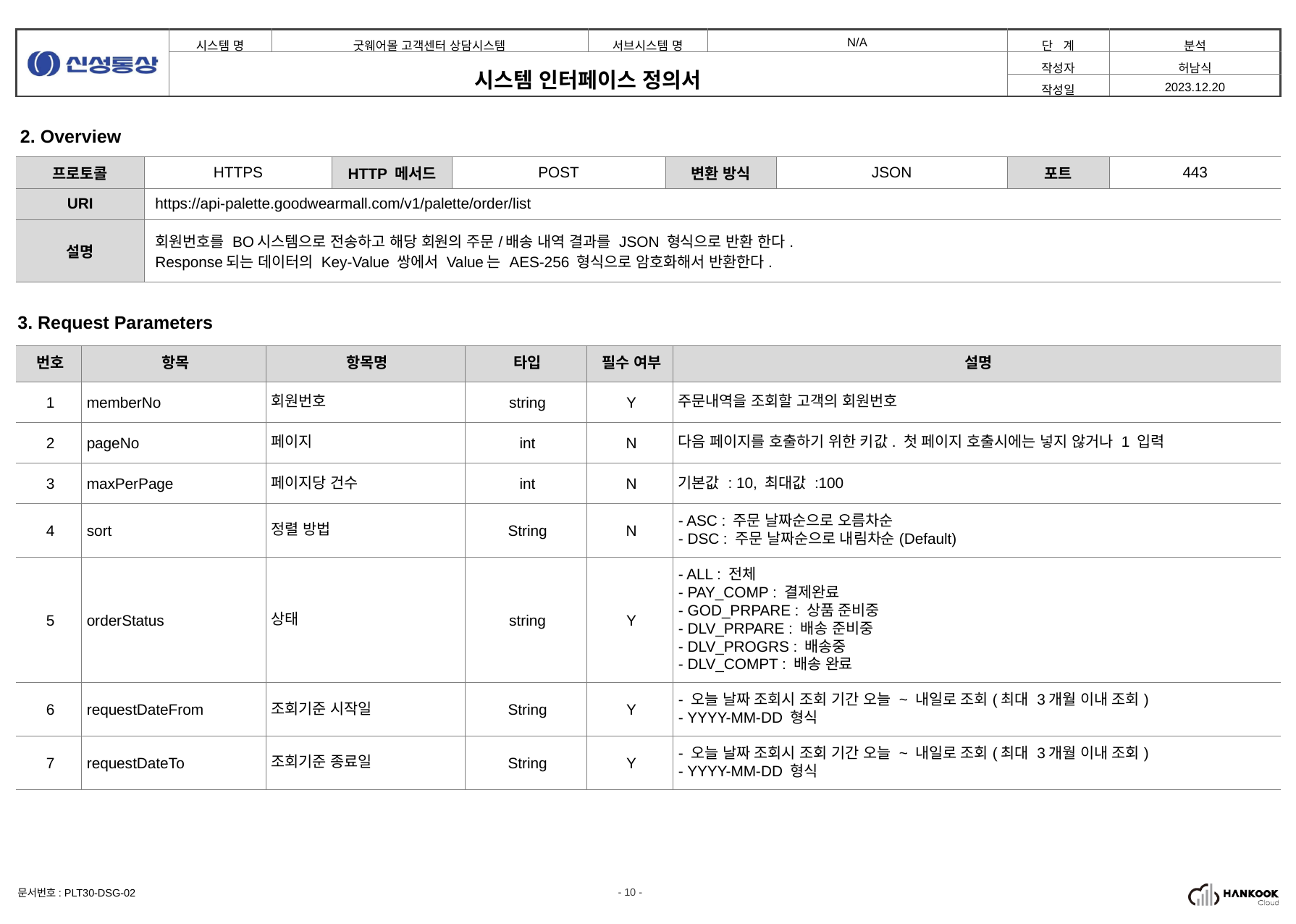

2. Overview
| 프로토콜 | HTTPS | HTTP 메서드 | POST | 변환 방식 | JSON | 포트 | 443 |
| --- | --- | --- | --- | --- | --- | --- | --- |
| URI | https://api-palette.goodwearmall.com/v1/palette/order/list |  |  |  |  |  |  |
| 설명 | 회원번호를 BO시스템으로 전송하고 해당 회원의 주문/배송 내역 결과를 JSON 형식으로 반환 한다. Response되는 데이터의 Key-Value 쌍에서 Value는 AES-256 형식으로 암호화해서 반환한다. |  |  |  |  |  |  |
3. Request Parameters
| 번호 | 항목 | 항목명 | 타입 | 필수 여부 | 설명 |
| --- | --- | --- | --- | --- | --- |
| 1 | memberNo | 회원번호 | string | Y | 주문내역을 조회할 고객의 회원번호 |
| 2 | pageNo | 페이지 | int | N | 다음 페이지를 호출하기 위한 키값. 첫 페이지 호출시에는 넣지 않거나 1 입력 |
| 3 | maxPerPage | 페이지당 건수 | int | N | 기본값 : 10, 최대값 :100 |
| 4 | sort | 정렬 방법 | String | N | - ASC : 주문 날짜순으로 오름차순 - DSC : 주문 날짜순으로 내림차순(Default) |
| 5 | orderStatus | 상태 | string | Y | - ALL : 전체 - PAY\_COMP : 결제완료 - GOD\_PRPARE : 상품 준비중 - DLV\_PRPARE : 배송 준비중 - DLV\_PROGRS : 배송중 - DLV\_COMPT : 배송 완료 |
| 6 | requestDateFrom | 조회기준 시작일 | String | Y | - 오늘 날짜 조회시 조회 기간 오늘 ~ 내일로 조회(최대 3개월 이내 조회) - YYYY-MM-DD 형식 |
| 7 | requestDateTo | 조회기준 종료일 | String | Y | - 오늘 날짜 조회시 조회 기간 오늘 ~ 내일로 조회(최대 3개월 이내 조회) - YYYY-MM-DD 형식 |